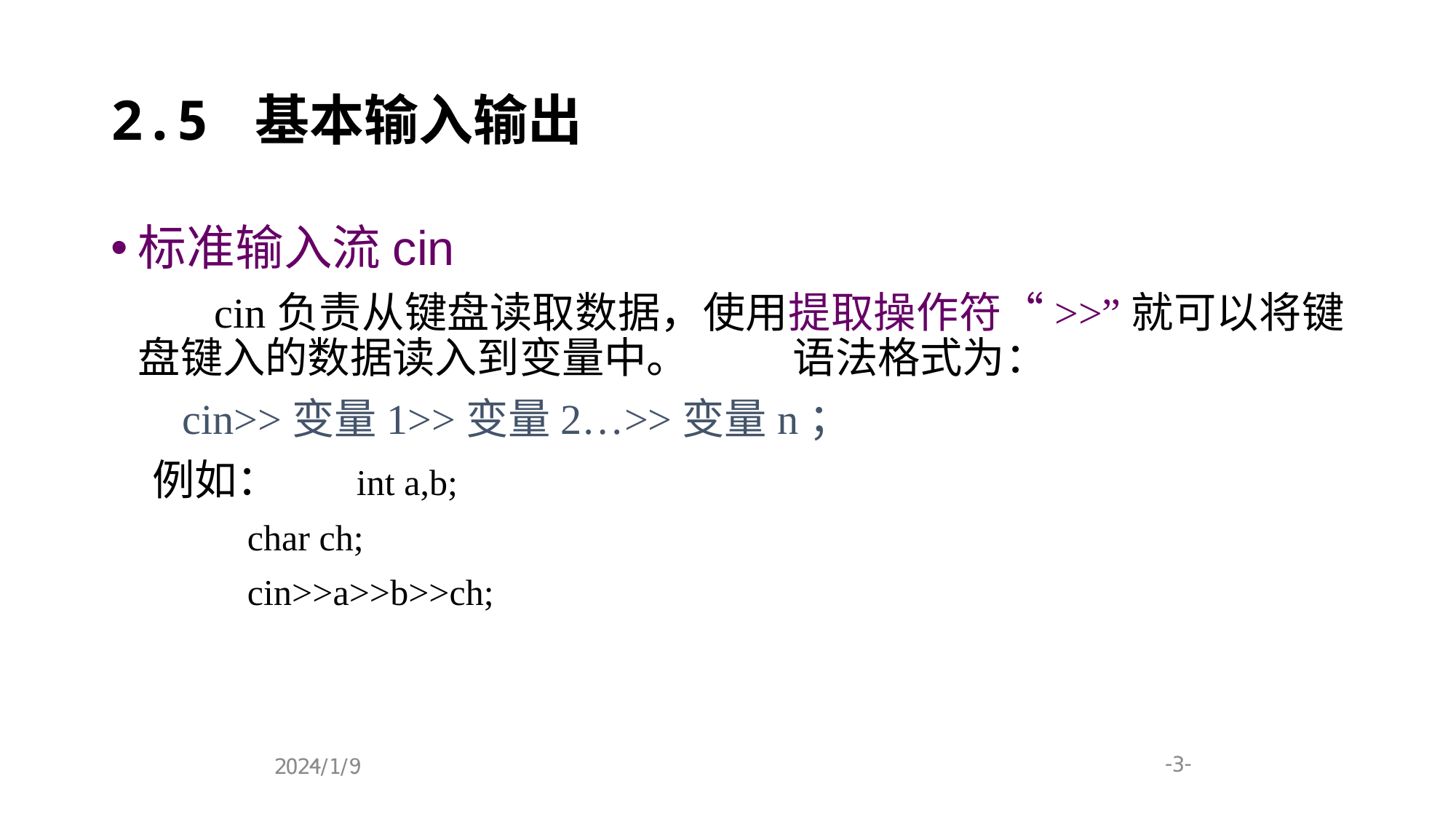

# 2.5 基本输入输出
标准输入流cin
           cin负责从键盘读取数据，使用提取操作符“>>”就可以将键盘键入的数据读入到变量中。	语法格式为：
       cin>>变量1>>变量2…>>变量n；
    例如：	int a,b;
  	        	char ch;
	        	cin>>a>>b>>ch;

-3-
2024/1/9